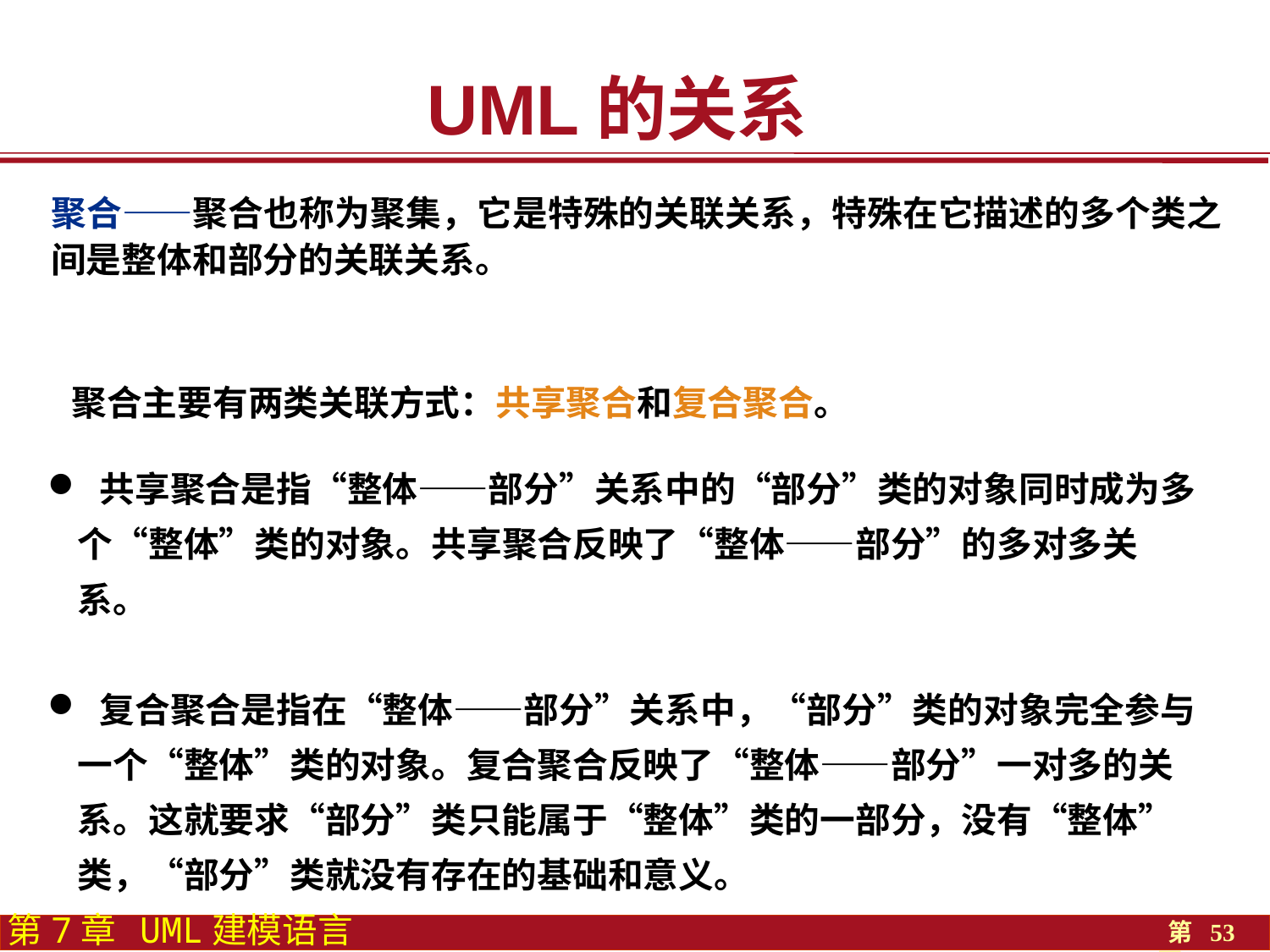

UML的关系
聚合——聚合也称为聚集，它是特殊的关联关系，特殊在它描述的多个类之间是整体和部分的关联关系。
聚合主要有两类关联方式：共享聚合和复合聚合。
 共享聚合是指“整体——部分”关系中的“部分”类的对象同时成为多个“整体”类的对象。共享聚合反映了“整体——部分”的多对多关系。

 复合聚合是指在“整体——部分”关系中，“部分”类的对象完全参与一个“整体”类的对象。复合聚合反映了“整体——部分”一对多的关系。这就要求“部分”类只能属于“整体”类的一部分，没有“整体”类，“部分”类就没有存在的基础和意义。